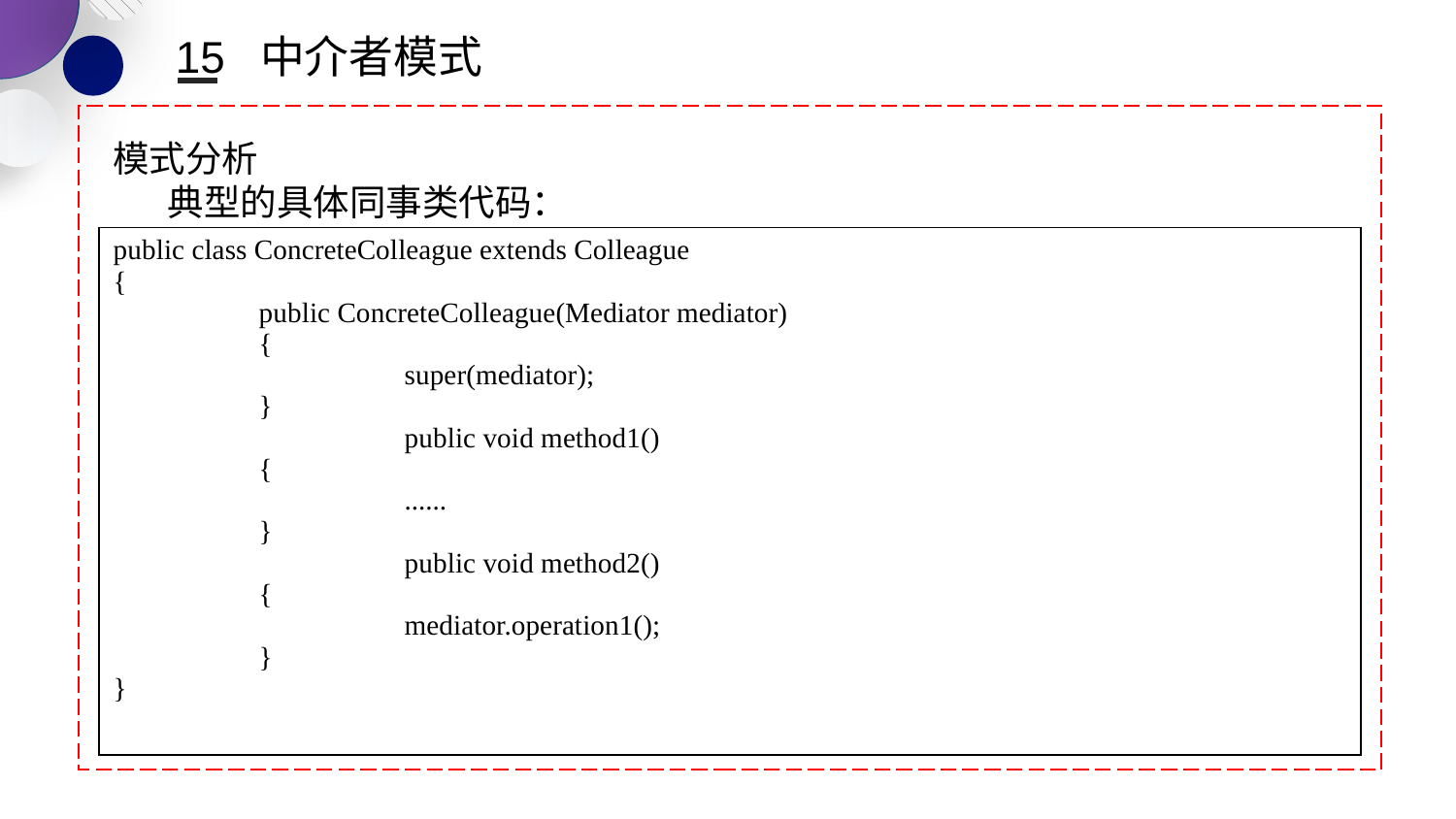

15  中介者模式

模式分析
典型的具体同事类代码：
| public class ConcreteColleague extends Colleague { public ConcreteColleague(Mediator mediator) { super(mediator); } public void method1() { ...... } public void method2() { mediator.operation1(); } } |
| --- |